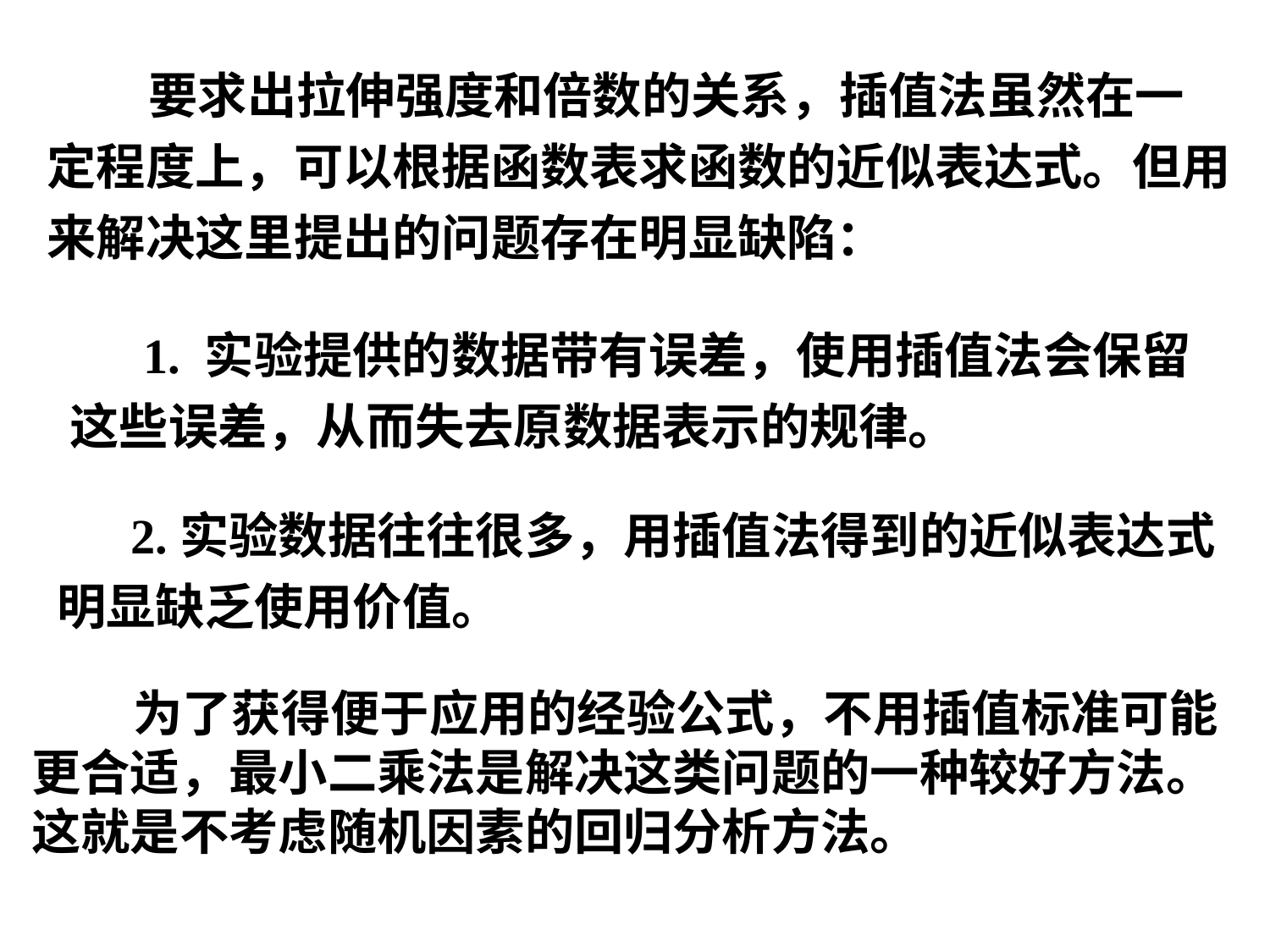

要求出拉伸强度和倍数的关系，插值法虽然在一定程度上，可以根据函数表求函数的近似表达式。但用来解决这里提出的问题存在明显缺陷：
      1. 实验提供的数据带有误差，使用插值法会保留这些误差，从而失去原数据表示的规律。
      2.实验数据往往很多，用插值法得到的近似表达式明显缺乏使用价值。
        为了获得便于应用的经验公式，不用插值标准可能更合适，最小二乘法是解决这类问题的一种较好方法。这就是不考虑随机因素的回归分析方法。